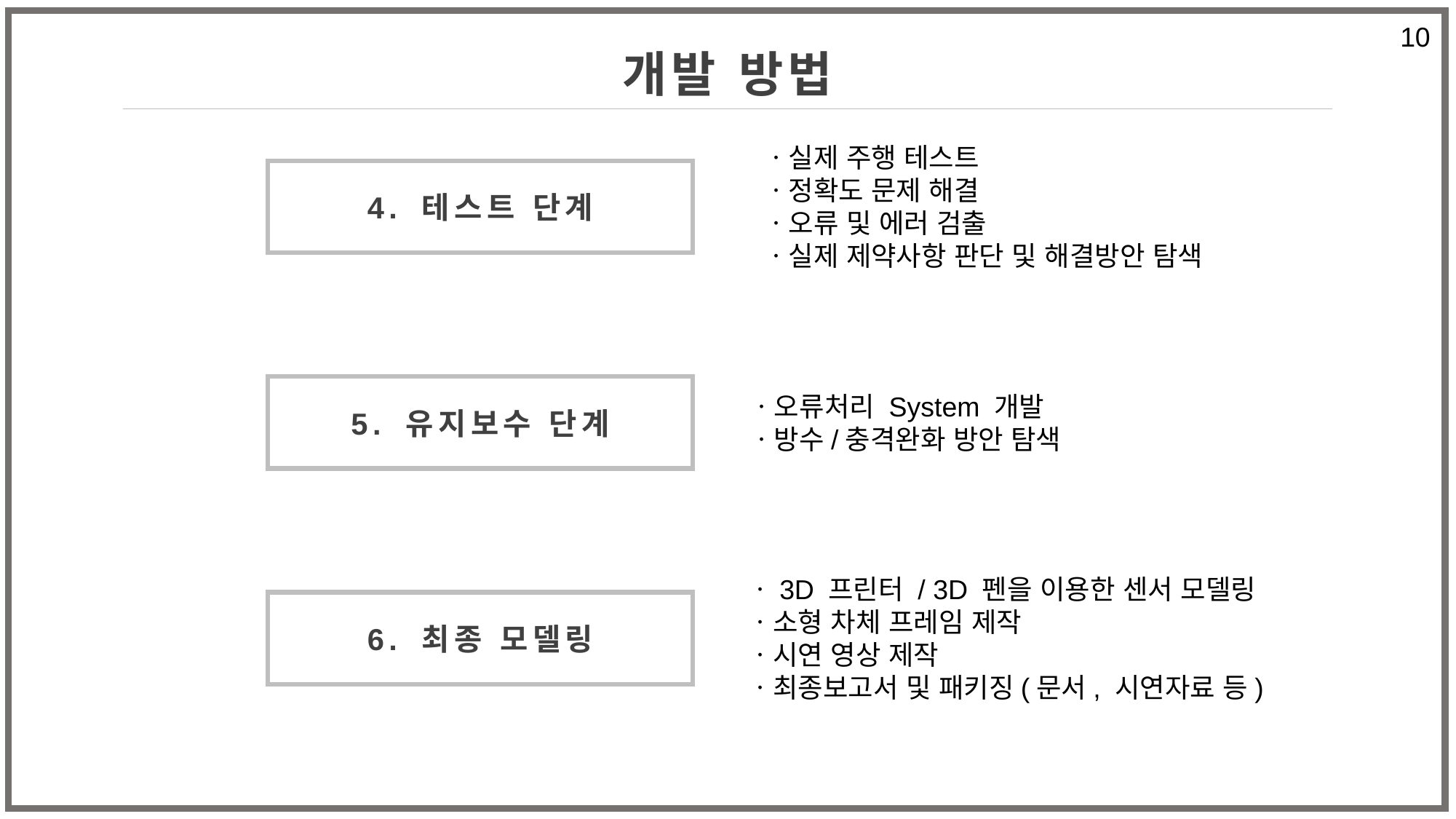

10
개발 방법
ㆍ실제 주행 테스트
ㆍ정확도 문제 해결
ㆍ오류 및 에러 검출
ㆍ실제 제약사항 판단 및 해결방안 탐색
4. 테스트 단계
5. 유지보수 단계
ㆍ오류처리 System 개발
ㆍ방수/충격완화 방안 탐색
ㆍ3D 프린터 / 3D 펜을 이용한 센서 모델링
ㆍ소형 차체 프레임 제작
ㆍ시연 영상 제작
ㆍ최종보고서 및 패키징(문서, 시연자료 등)
6. 최종 모델링